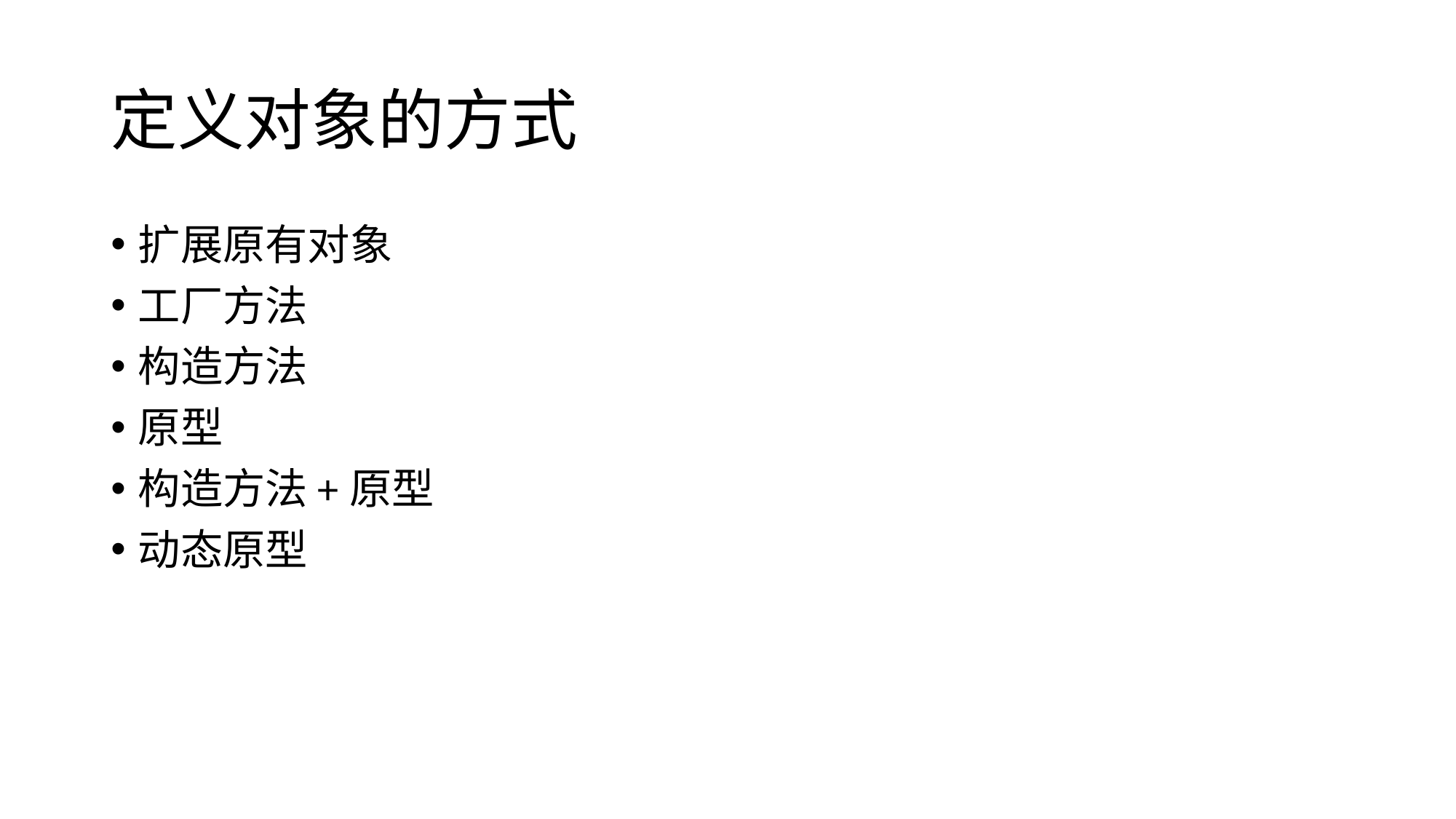

# 定义对象的方式
扩展原有对象
工厂方法
构造方法
原型
构造方法+原型
动态原型